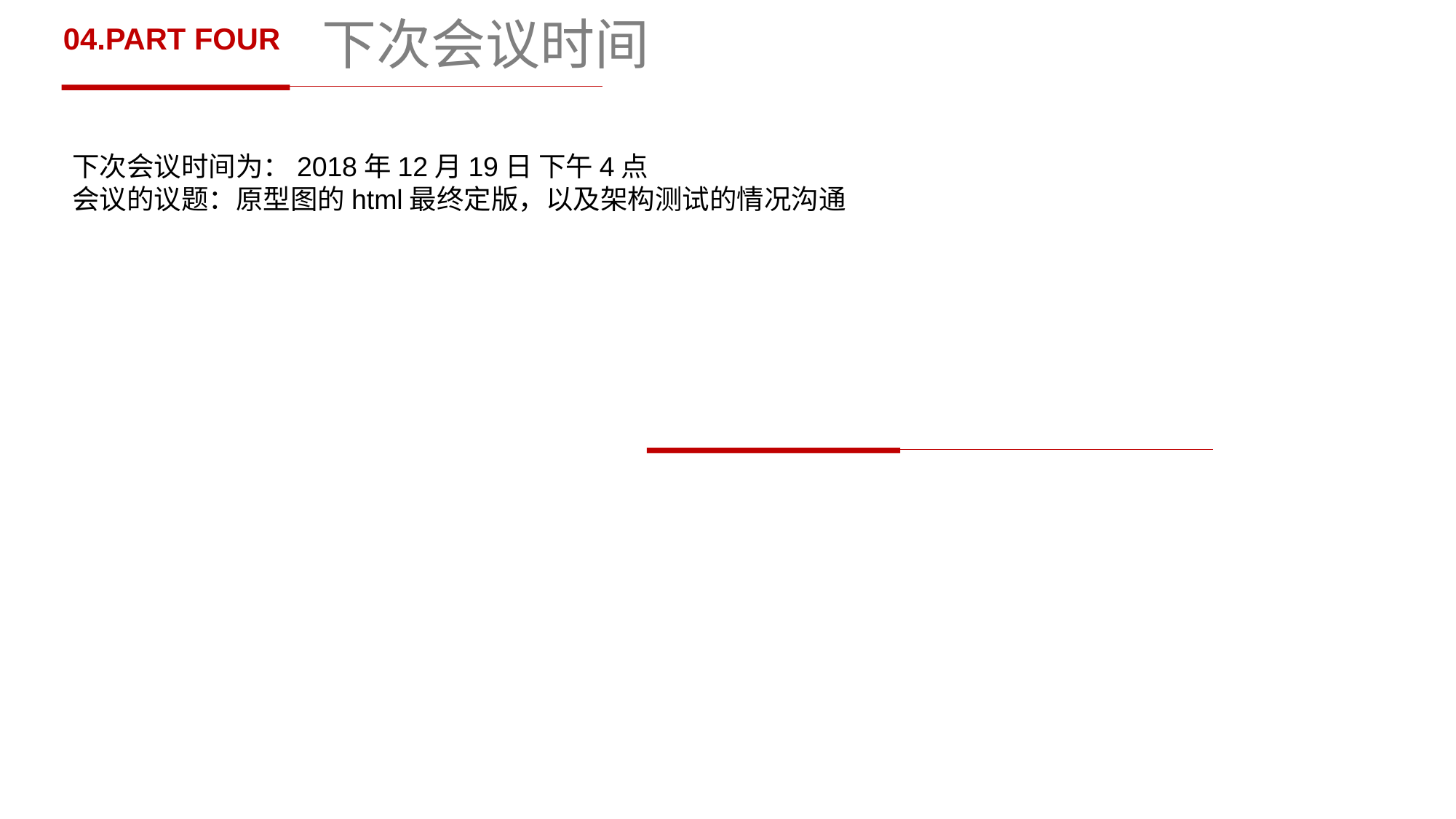

# 下次会议时间
04.PART FOUR

下次会议时间为：2018年12月19日 下午4点
会议的议题：原型图的html最终定版，以及架构测试的情况沟通